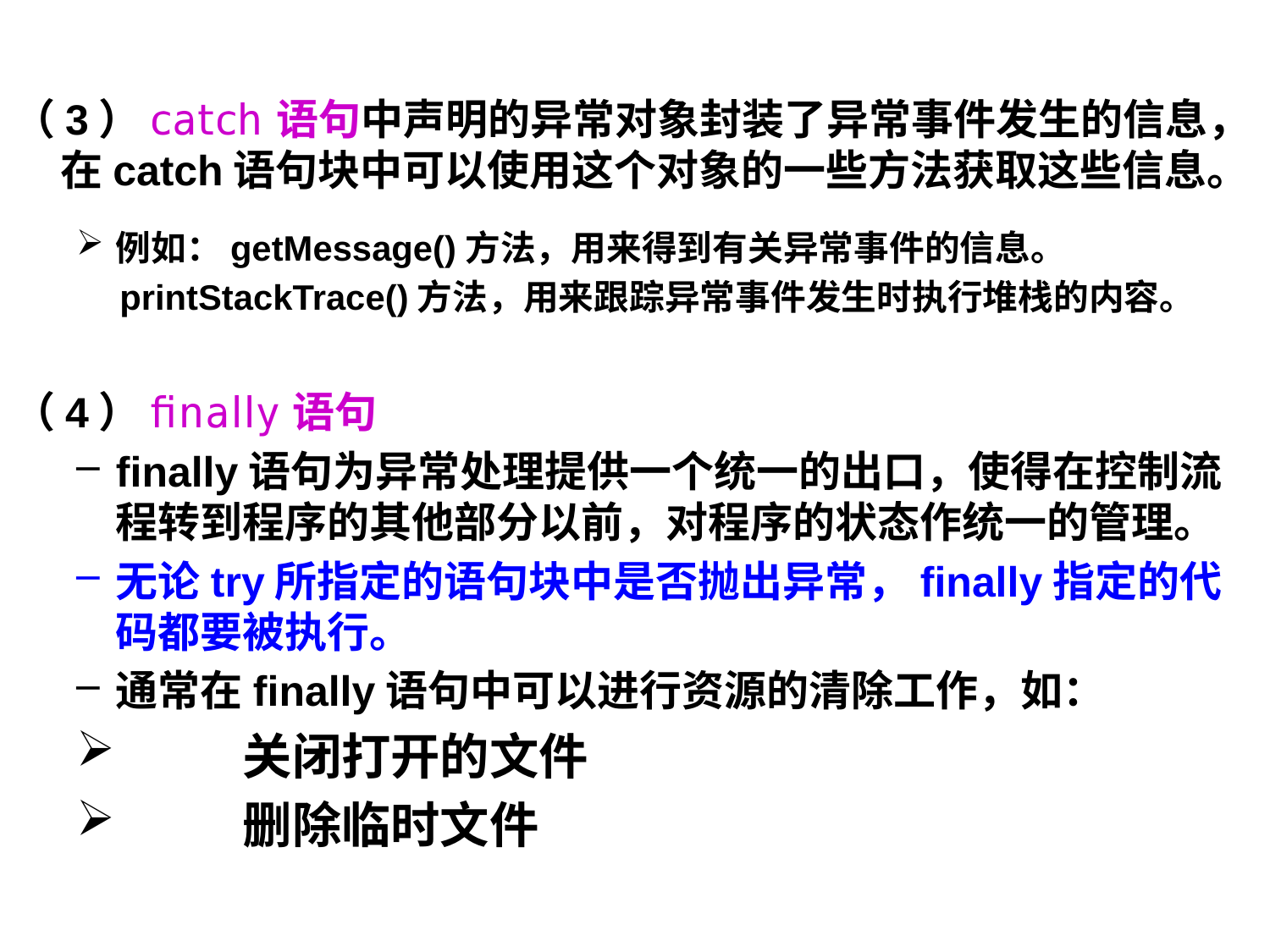

（3）catch语句中声明的异常对象封装了异常事件发生的信息，在catch语句块中可以使用这个对象的一些方法获取这些信息。

例如：getMessage()方法，用来得到有关异常事件的信息。
           printStackTrace()方法，用来跟踪异常事件发生时执行堆栈的内容。

（4）finally语句
finally语句为异常处理提供一个统一的出口，使得在控制流程转到程序的其他部分以前，对程序的状态作统一的管理。
无论try所指定的语句块中是否抛出异常，finally指定的代码都要被执行。
通常在finally语句中可以进行资源的清除工作，如：
	关闭打开的文件
	删除临时文件